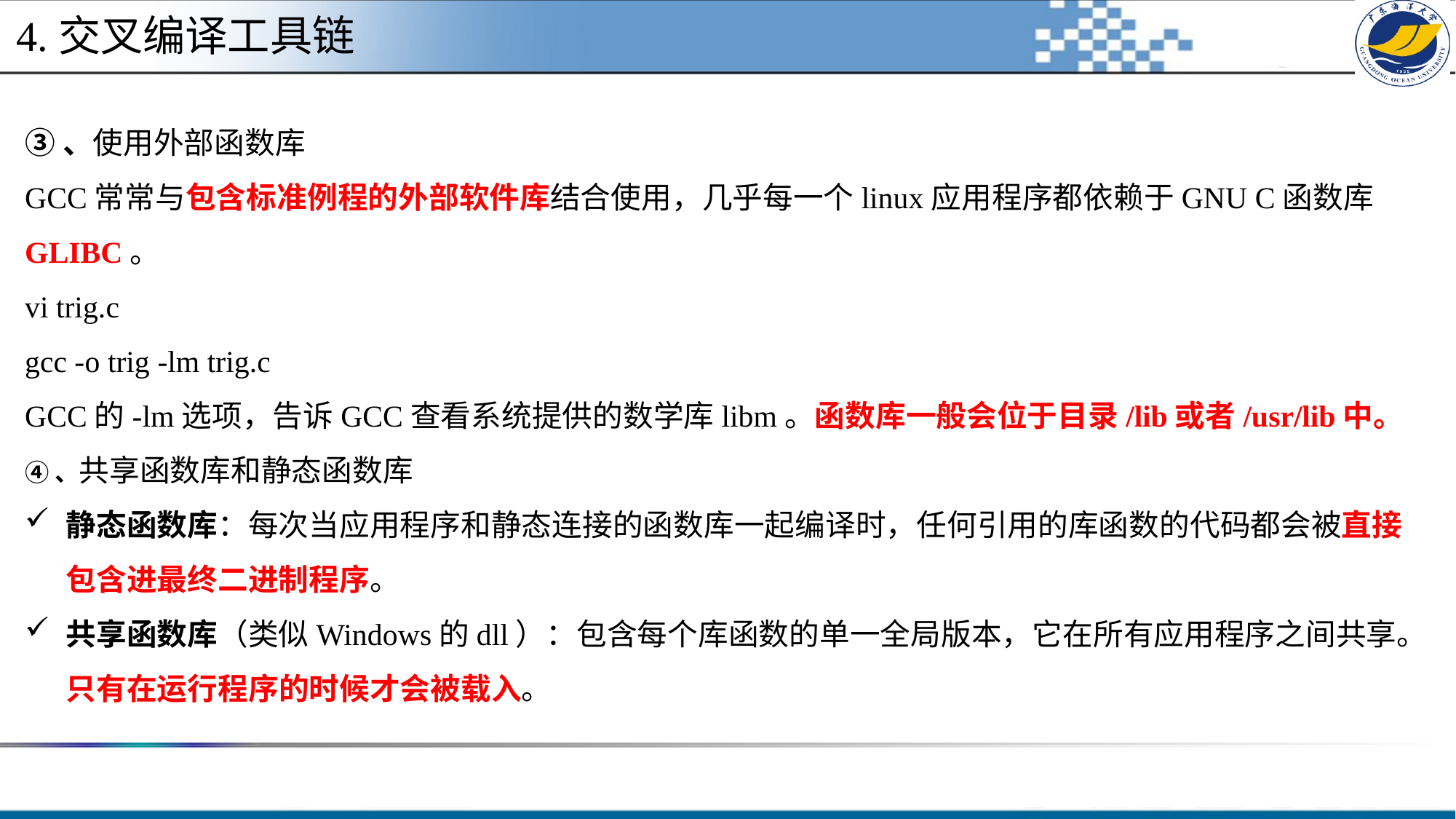

4.交叉编译工具链

③、使用外部函数库
GCC常常与包含标准例程的外部软件库结合使用，几乎每一个linux应用程序都依赖于GNU C函数库GLIBC。
vi trig.c
gcc -o trig -lm trig.c
GCC的-lm选项，告诉GCC查看系统提供的数学库libm。函数库一般会位于目录/lib或者/usr/lib中。
④、共享函数库和静态函数库
静态函数库：每次当应用程序和静态连接的函数库一起编译时，任何引用的库函数的代码都会被直接包含进最终二进制程序。
共享函数库（类似Windows的dll）：包含每个库函数的单一全局版本，它在所有应用程序之间共享。只有在运行程序的时候才会被载入。